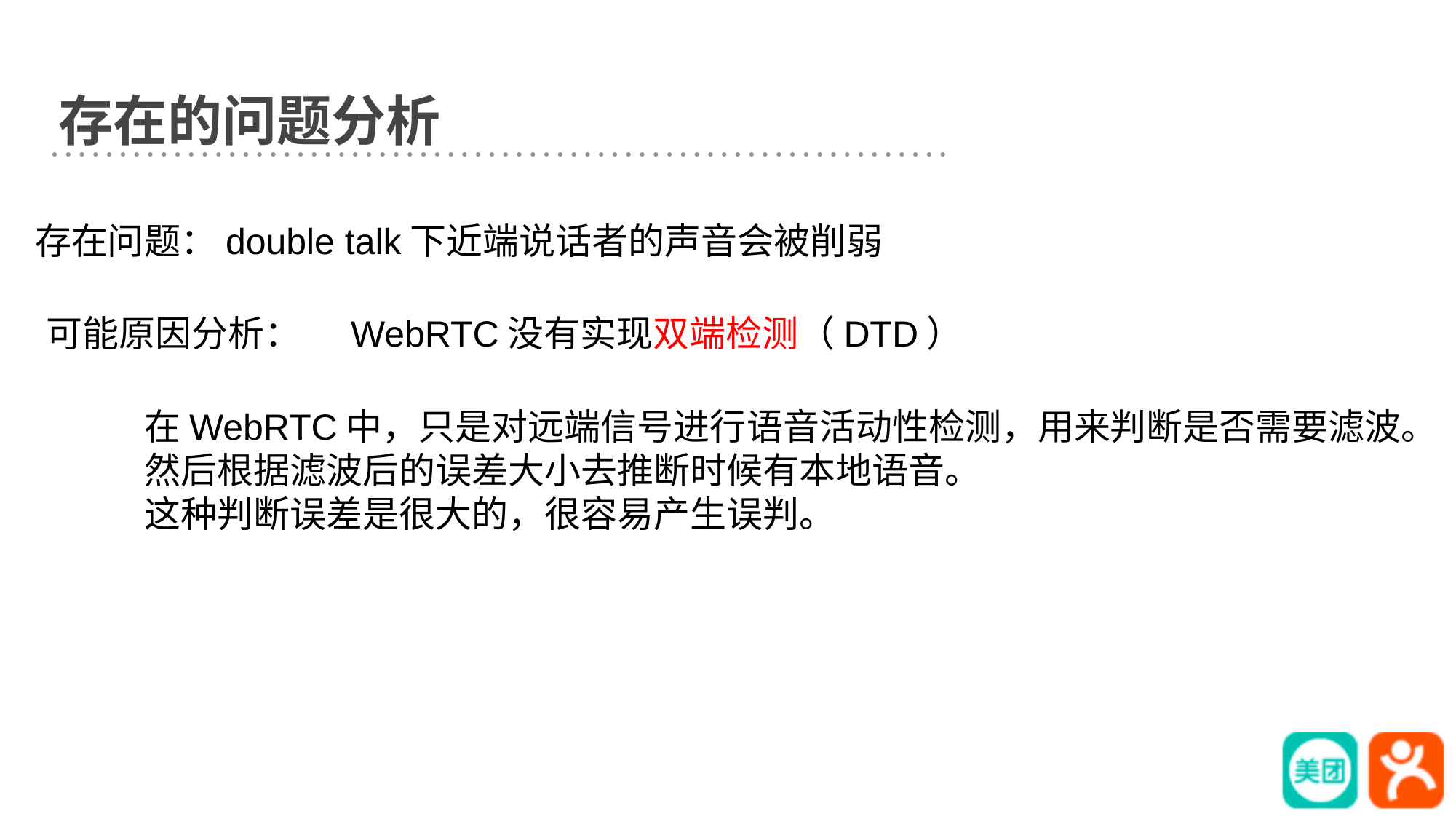

存在的问题分析

存在问题：double talk下近端说话者的声音会被削弱
可能原因分析：
WebRTC没有实现双端检测（DTD）
在WebRTC中，只是对远端信号进行语音活动性检测，用来判断是否需要滤波。
然后根据滤波后的误差大小去推断时候有本地语音。
这种判断误差是很大的，很容易产生误判。